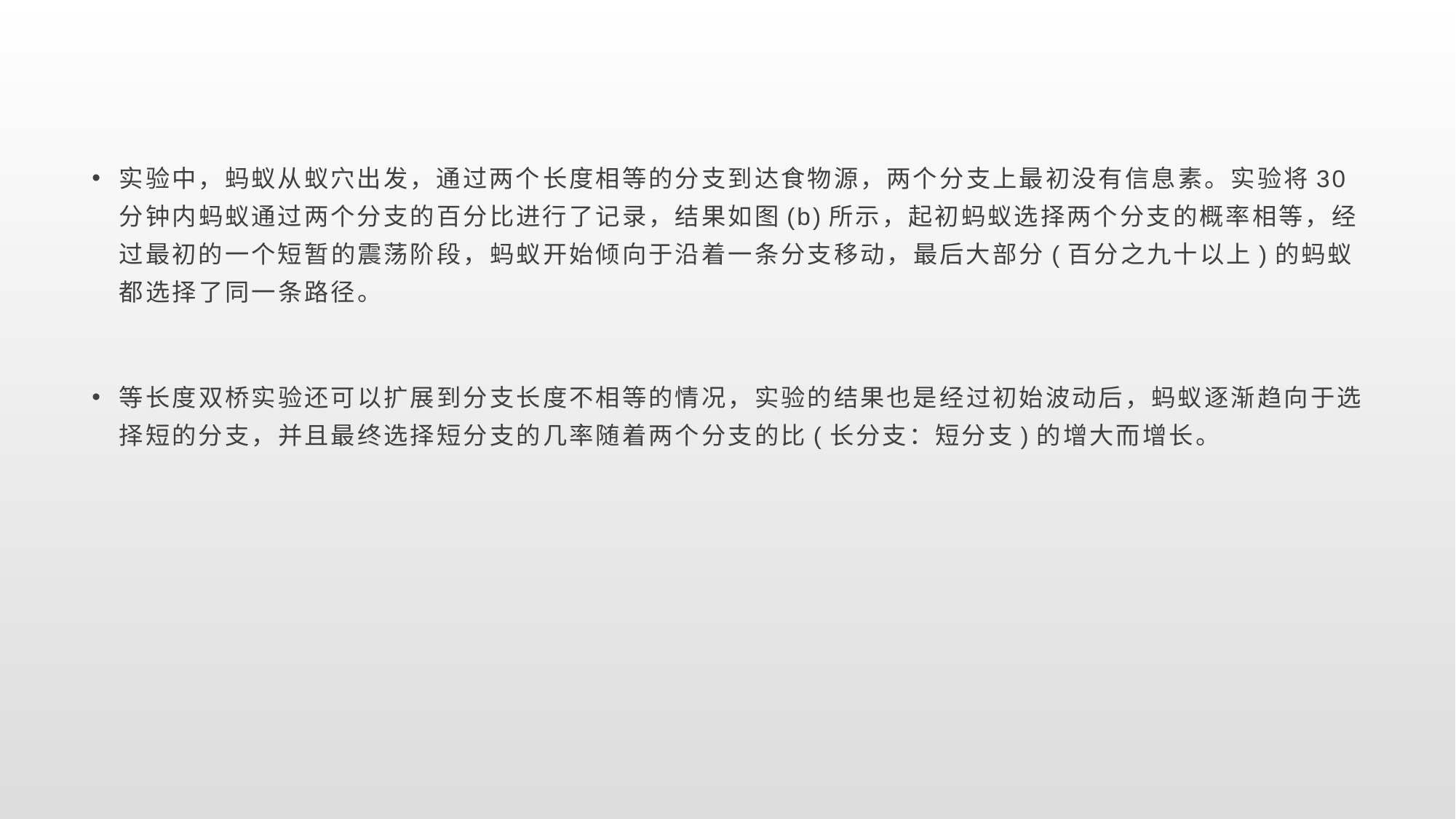

#
实验中，蚂蚁从蚁穴出发，通过两个长度相等的分支到达食物源，两个分支上最初没有信息素。实验将30分钟内蚂蚁通过两个分支的百分比进行了记录，结果如图(b)所示，起初蚂蚁选择两个分支的概率相等，经过最初的一个短暂的震荡阶段，蚂蚁开始倾向于沿着一条分支移动，最后大部分(百分之九十以上)的蚂蚁都选择了同一条路径。

等长度双桥实验还可以扩展到分支长度不相等的情况，实验的结果也是经过初始波动后，蚂蚁逐渐趋向于选择短的分支，并且最终选择短分支的几率随着两个分支的比(长分支：短分支)的增大而增长。